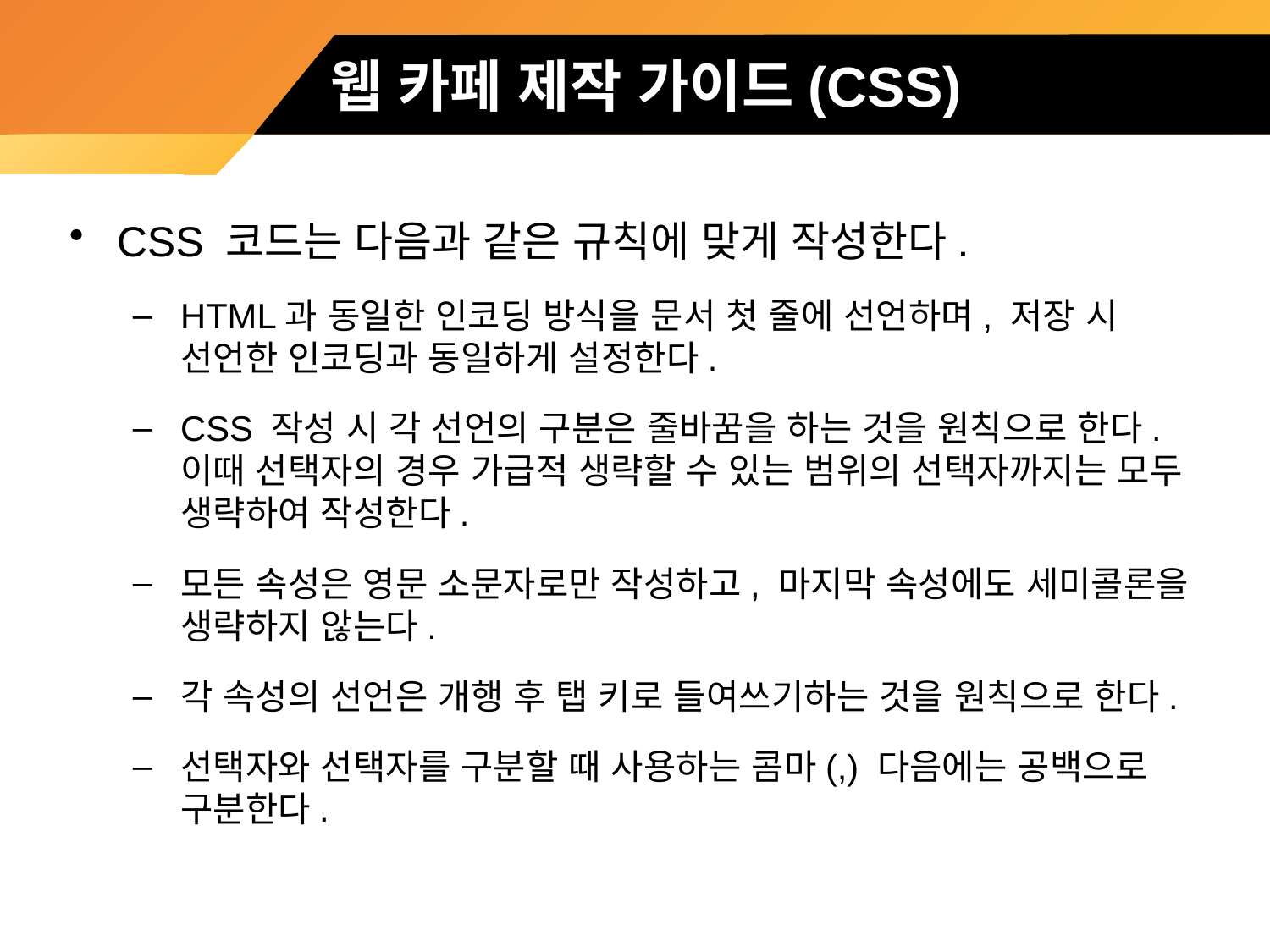

# 웹 카페 제작 가이드(CSS)
CSS 코드는 다음과 같은 규칙에 맞게 작성한다.
HTML과 동일한 인코딩 방식을 문서 첫 줄에 선언하며, 저장 시 선언한 인코딩과 동일하게 설정한다.
CSS 작성 시 각 선언의 구분은 줄바꿈을 하는 것을 원칙으로 한다. 이때 선택자의 경우 가급적 생략할 수 있는 범위의 선택자까지는 모두 생략하여 작성한다.
모든 속성은 영문 소문자로만 작성하고, 마지막 속성에도 세미콜론을 생략하지 않는다.
각 속성의 선언은 개행 후 탭 키로 들여쓰기하는 것을 원칙으로 한다.
선택자와 선택자를 구분할 때 사용하는 콤마(,) 다음에는 공백으로 구분한다.